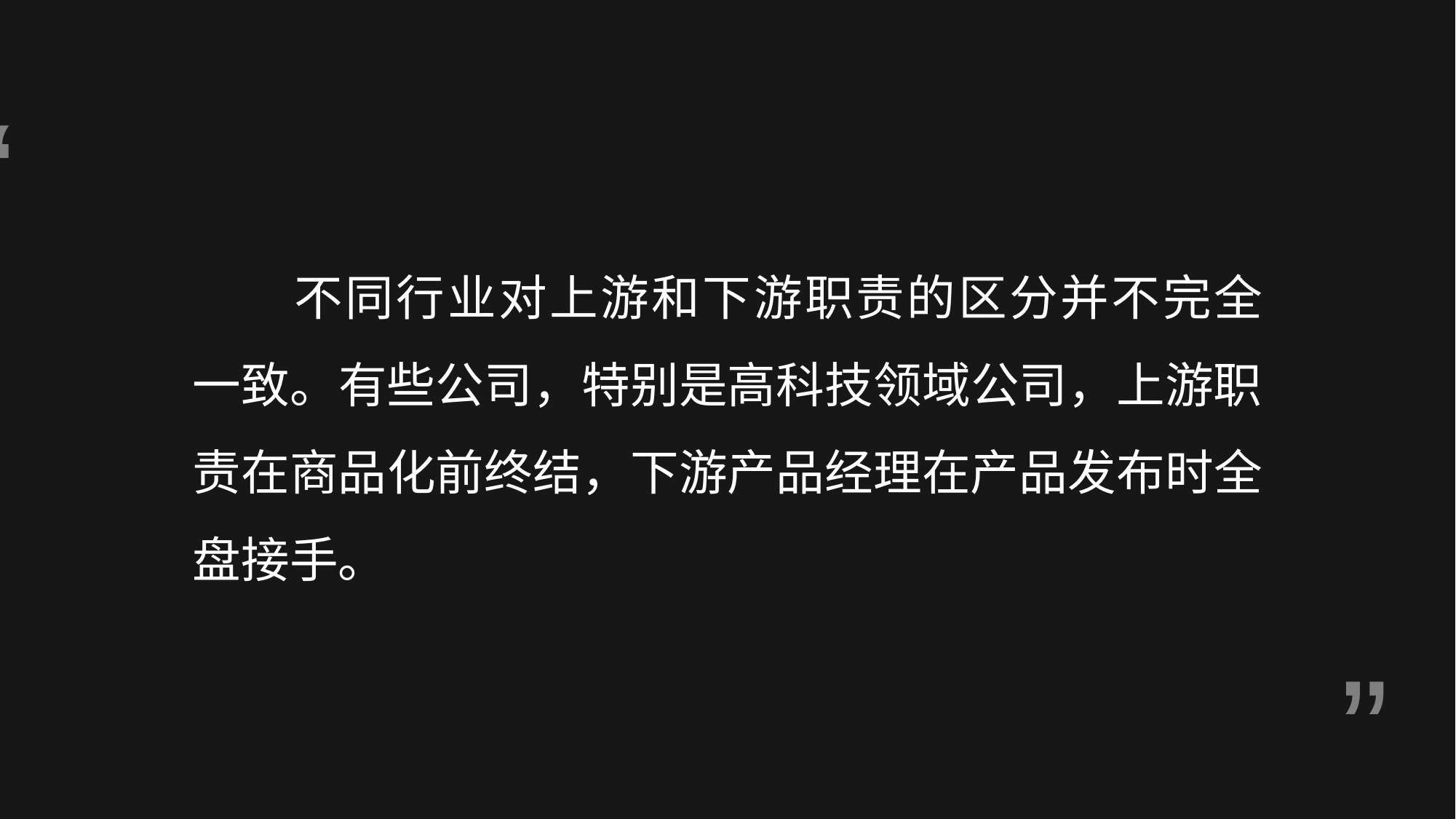

“
不同行业对上游和下游职责的区分并不完全一致。有些公司，特别是高科技领域公司，上游职责在商品化前终结，下游产品经理在产品发布时全盘接手。
”